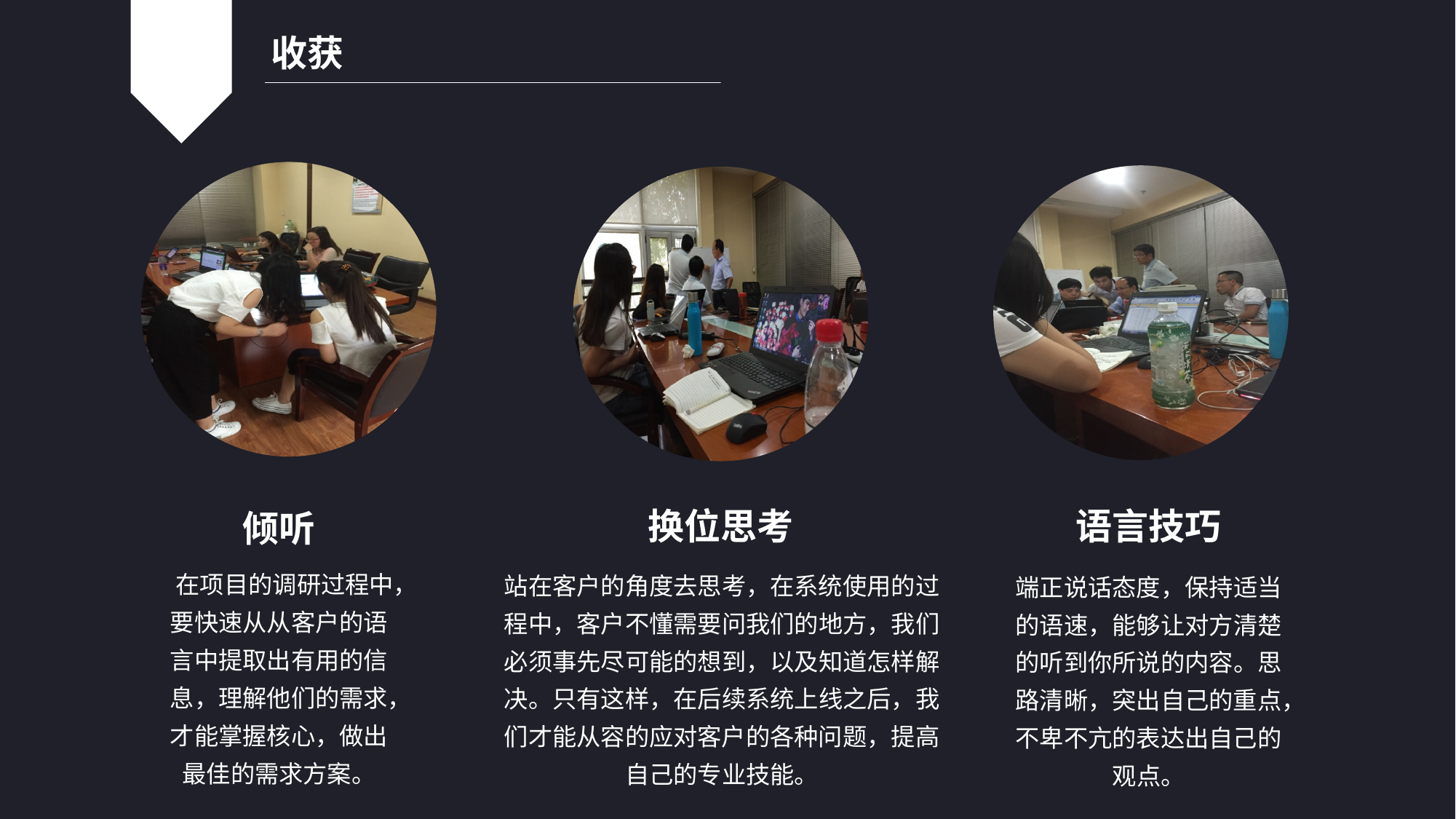

收获

换位思考
语言技巧
倾听
 在项目的调研过程中，要快速从从客户的语言中提取出有用的信息，理解他们的需求，才能掌握核心，做出最佳的需求方案。
站在客户的角度去思考，在系统使用的过程中，客户不懂需要问我们的地方，我们必须事先尽可能的想到，以及知道怎样解决。只有这样，在后续系统上线之后，我们才能从容的应对客户的各种问题，提高自己的专业技能。
端正说话态度，保持适当的语速，能够让对方清楚的听到你所说的内容。思路清晰，突出自己的重点，不卑不亢的表达出自己的观点。